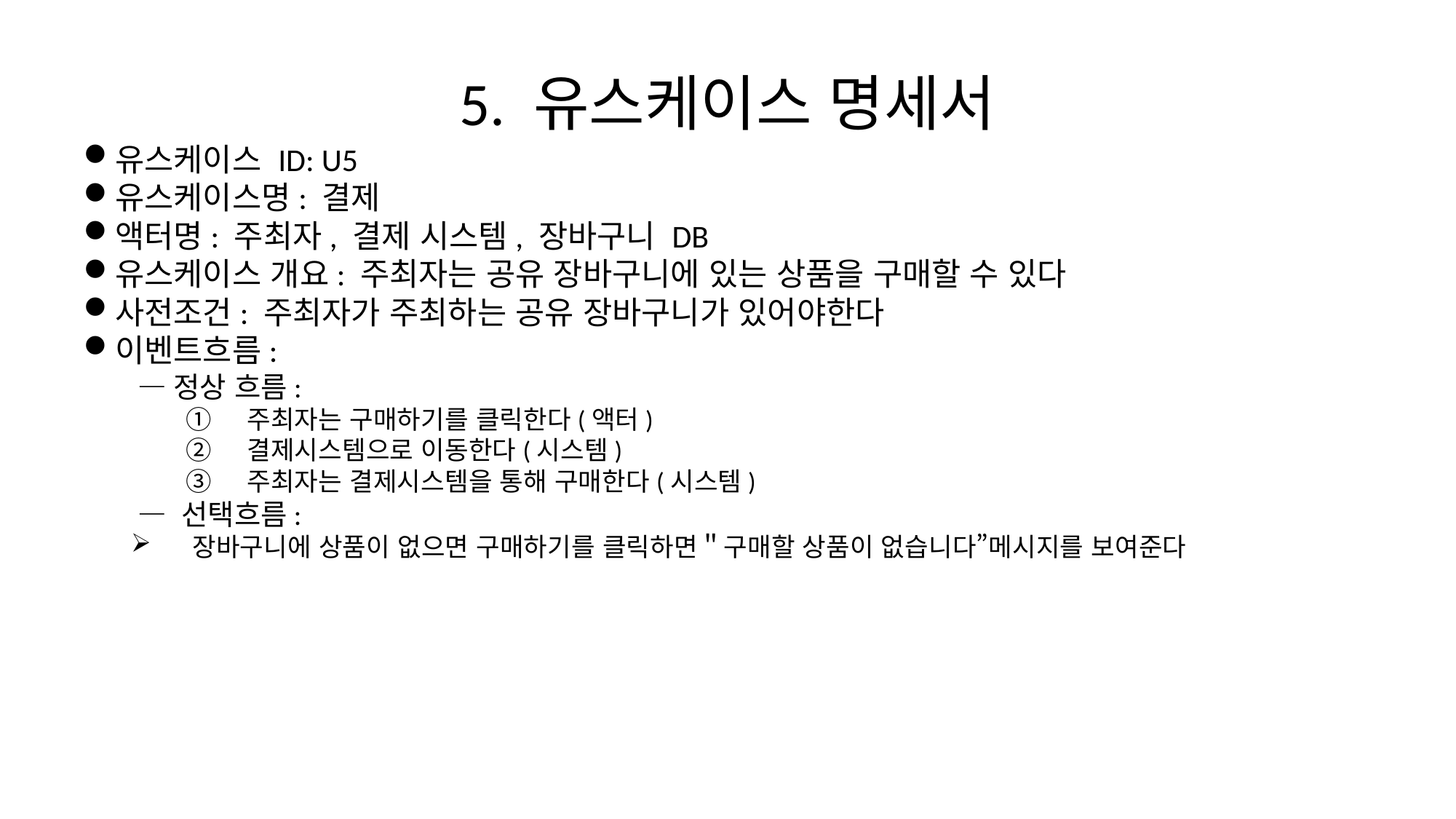

# 5. 유스케이스 명세서
유스케이스 ID: U5
유스케이스명: 결제
액터명: 주최자, 결제 시스템, 장바구니 DB
유스케이스 개요: 주최자는 공유 장바구니에 있는 상품을 구매할 수 있다
사전조건: 주최자가 주최하는 공유 장바구니가 있어야한다
이벤트흐름:
―정상 흐름:
주최자는 구매하기를 클릭한다(액터)
결제시스템으로 이동한다(시스템)
주최자는 결제시스템을 통해 구매한다(시스템)
― 선택흐름:
장바구니에 상품이 없으면 구매하기를 클릭하면＂구매할 상품이 없습니다”메시지를 보여준다